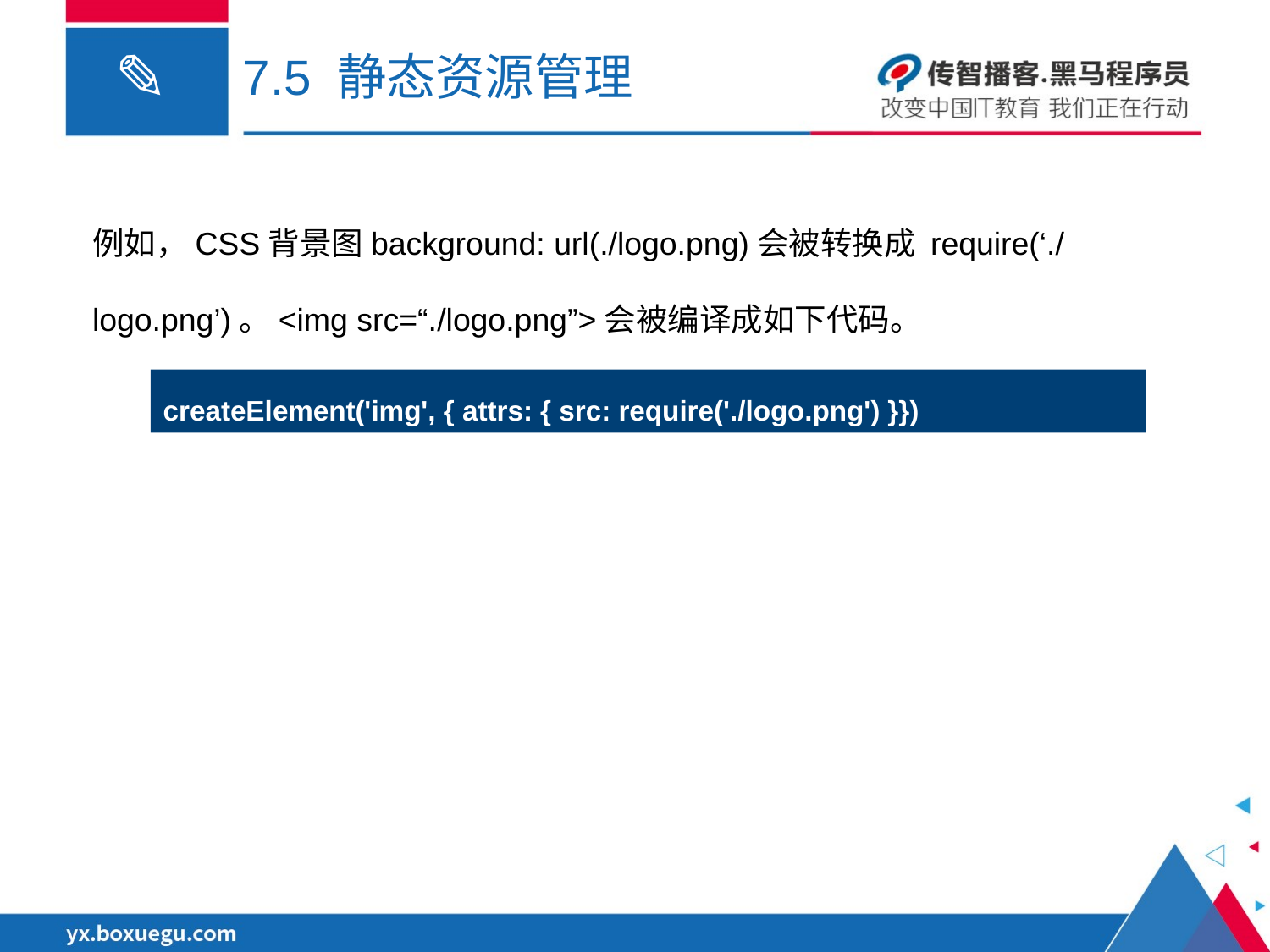

# 7.5 静态资源管理
例如，CSS背景图background: url(./logo.png)会被转换成 require(‘./logo.png’)。<img src=“./logo.png”>会被编译成如下代码。
createElement('img', { attrs: { src: require('./logo.png') }})